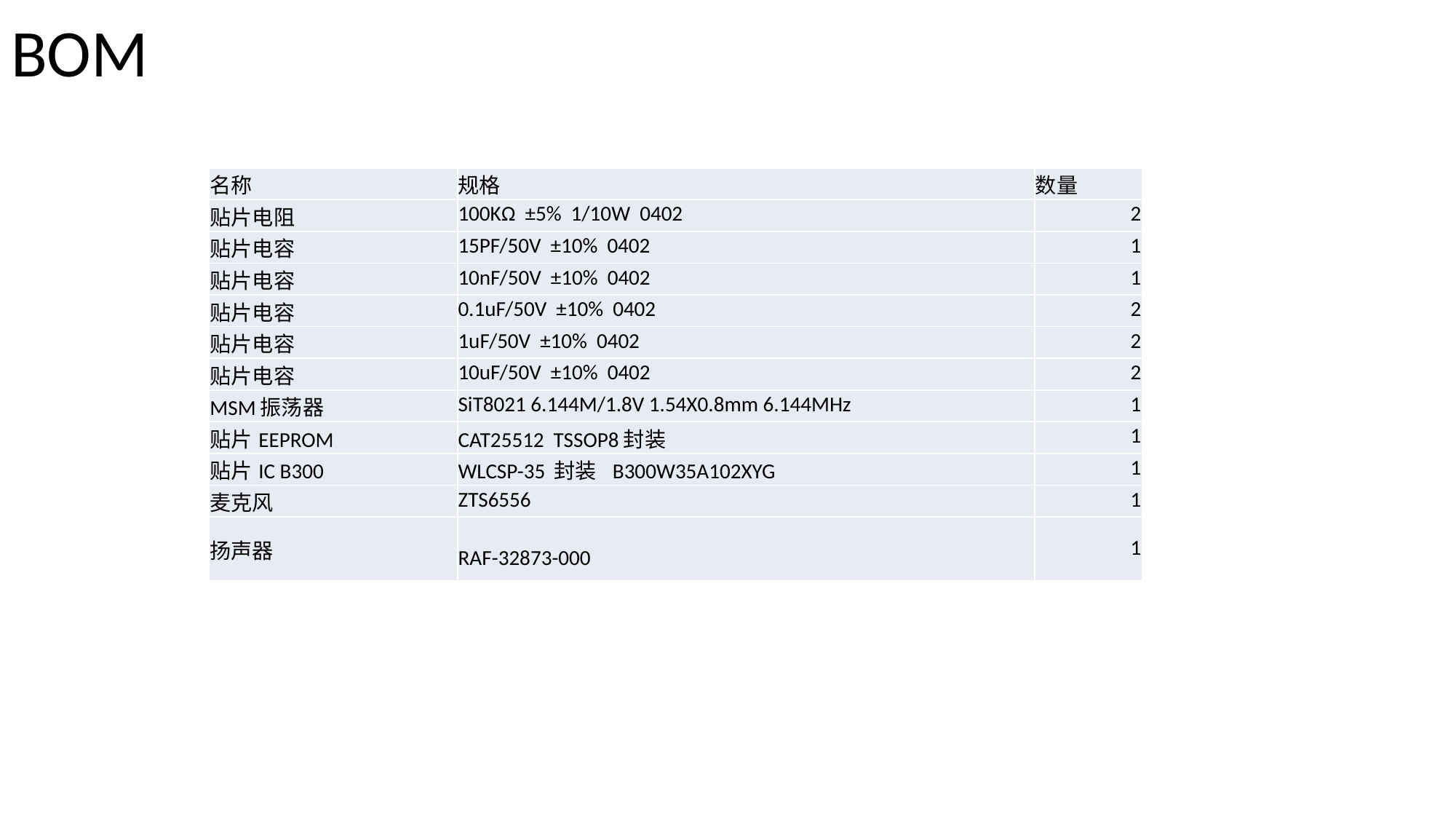

# BOM
| 名称 | 规格 | 数量 |
| --- | --- | --- |
| 贴片电阻 | 100KΩ ±5% 1/10W 0402 | 2 |
| 贴片电容 | 15PF/50V ±10% 0402 | 1 |
| 贴片电容 | 10nF/50V ±10% 0402 | 1 |
| 贴片电容 | 0.1uF/50V ±10% 0402 | 2 |
| 贴片电容 | 1uF/50V ±10% 0402 | 2 |
| 贴片电容 | 10uF/50V ±10% 0402 | 2 |
| MSM振荡器 | SiT8021 6.144M/1.8V 1.54X0.8mm 6.144MHz | 1 |
| 贴片EEPROM | CAT25512 TSSOP8封装 | 1 |
| 贴片IC B300 | WLCSP-35 封装 B300W35A102XYG | 1 |
| 麦克风 | ZTS6556 | 1 |
| 扬声器 | RAF-32873-000 | 1 |